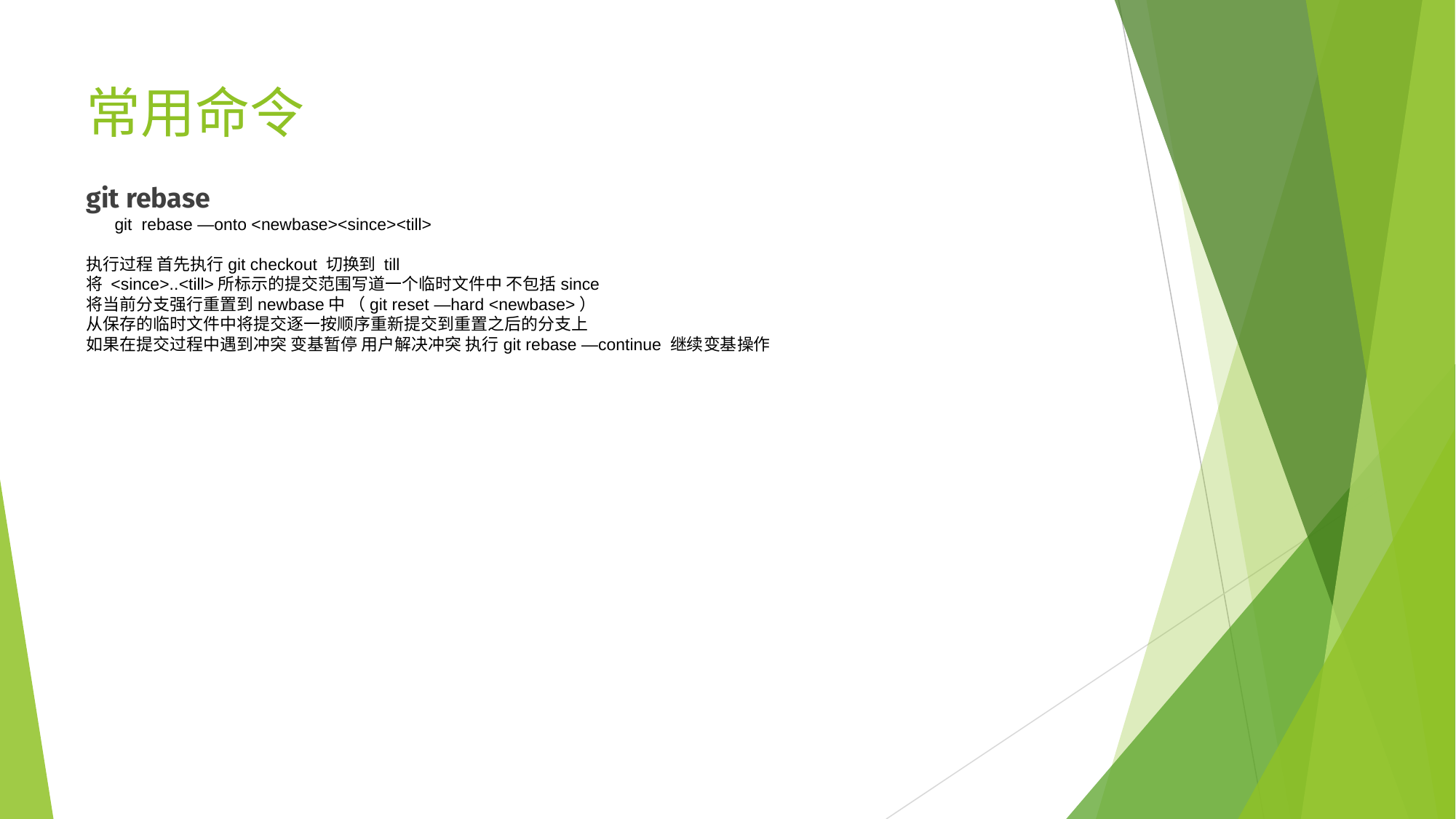

# 常用命令
git rebase
      git  rebase —onto <newbase><since><till>

执行过程 首先执行git checkout 切换到 till
将 <since>..<till>所标示的提交范围写道一个临时文件中 不包括since
将当前分支强行重置到newbase中 （git reset —hard <newbase>）
从保存的临时文件中将提交逐一按顺序重新提交到重置之后的分支上
如果在提交过程中遇到冲突 变基暂停 用户解决冲突 执行git rebase —continue 继续变基操作